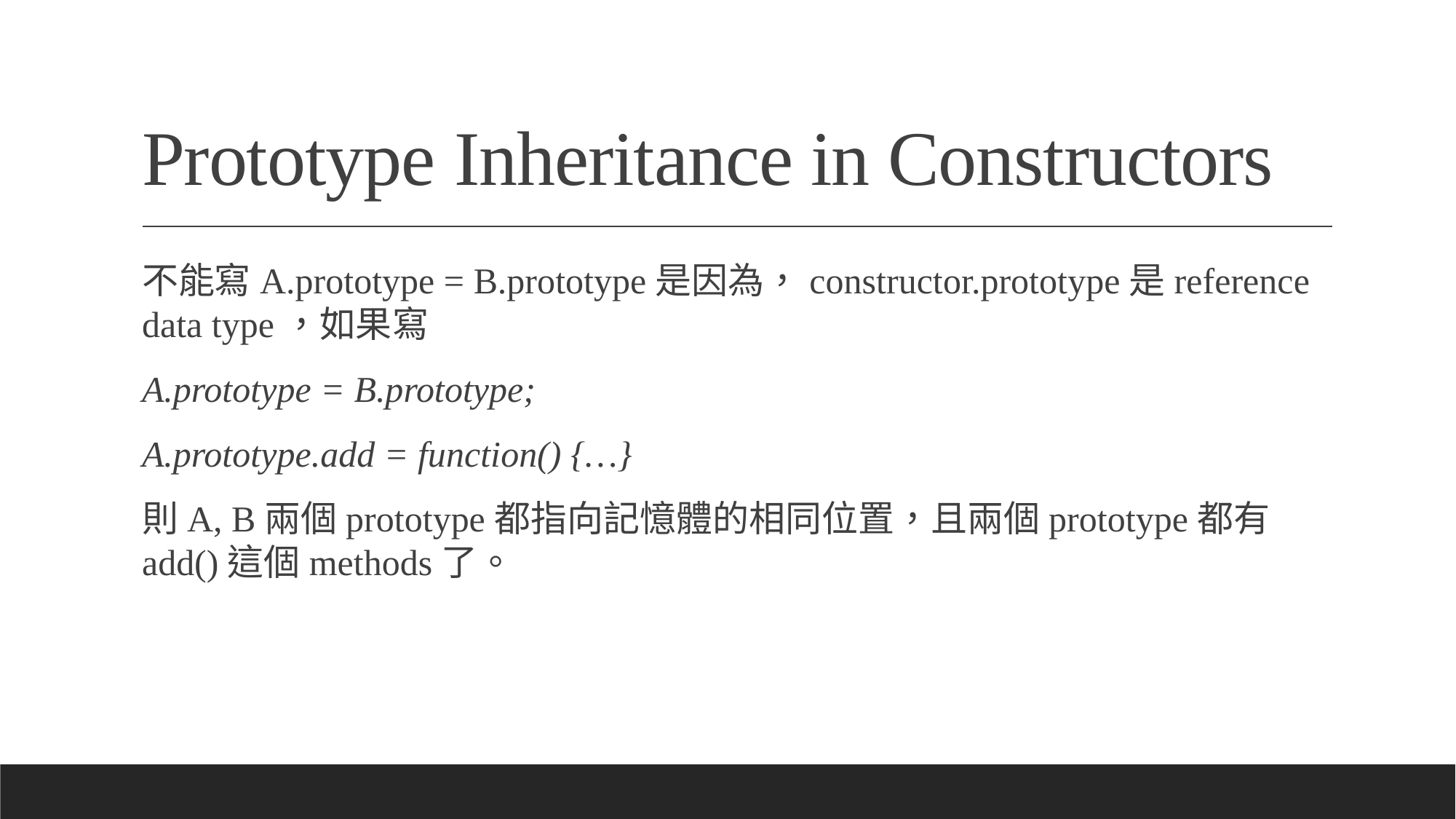

# Prototype Inheritance in Constructors
不能寫A.prototype = B.prototype是因為，constructor.prototype是reference data type，如果寫
A.prototype = B.prototype;
A.prototype.add = function() {…}
則A, B兩個prototype都指向記憶體的相同位置，且兩個prototype都有add()這個methods了。